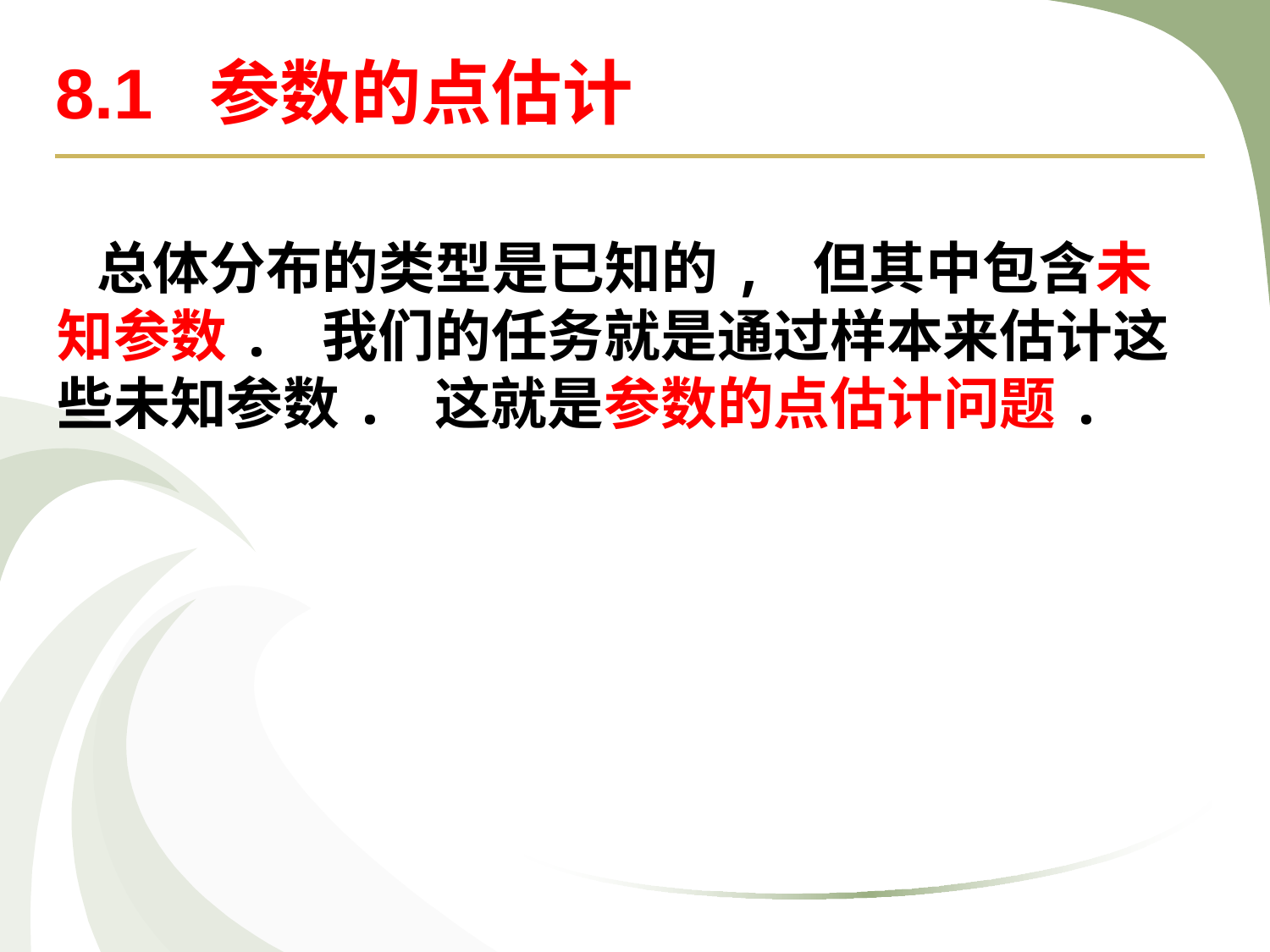

8.1  参数的点估计
  总体分布的类型是已知的, 但其中包含未知参数. 我们的任务就是通过样本来估计这些未知参数. 这就是参数的点估计问题.